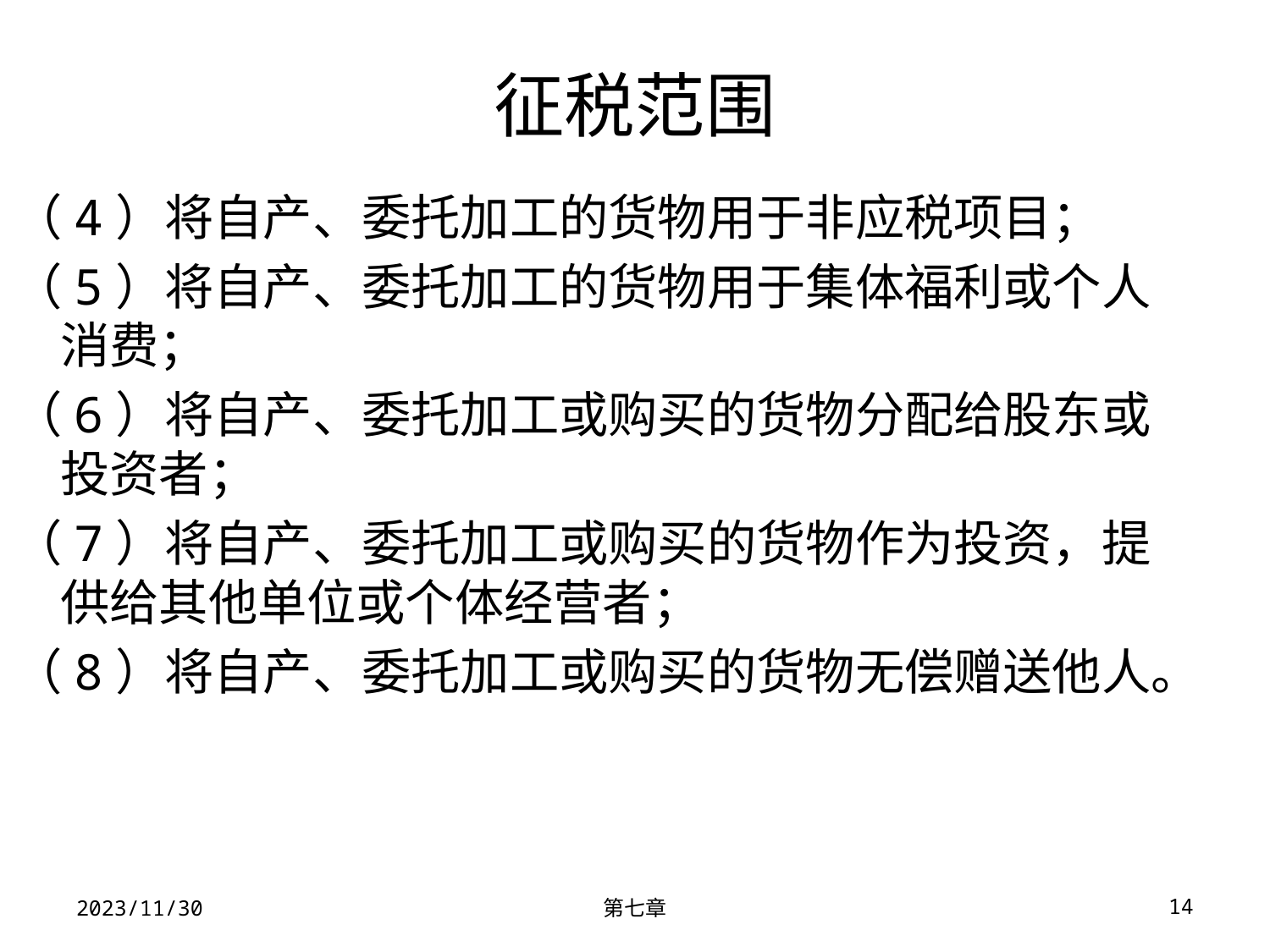

# 征税范围
（4）将自产、委托加工的货物用于非应税项目；
（5）将自产、委托加工的货物用于集体福利或个人消费；
（6）将自产、委托加工或购买的货物分配给股东或投资者；
（7）将自产、委托加工或购买的货物作为投资，提供给其他单位或个体经营者；
（8）将自产、委托加工或购买的货物无偿赠送他人。
2023/11/30
第七章
14